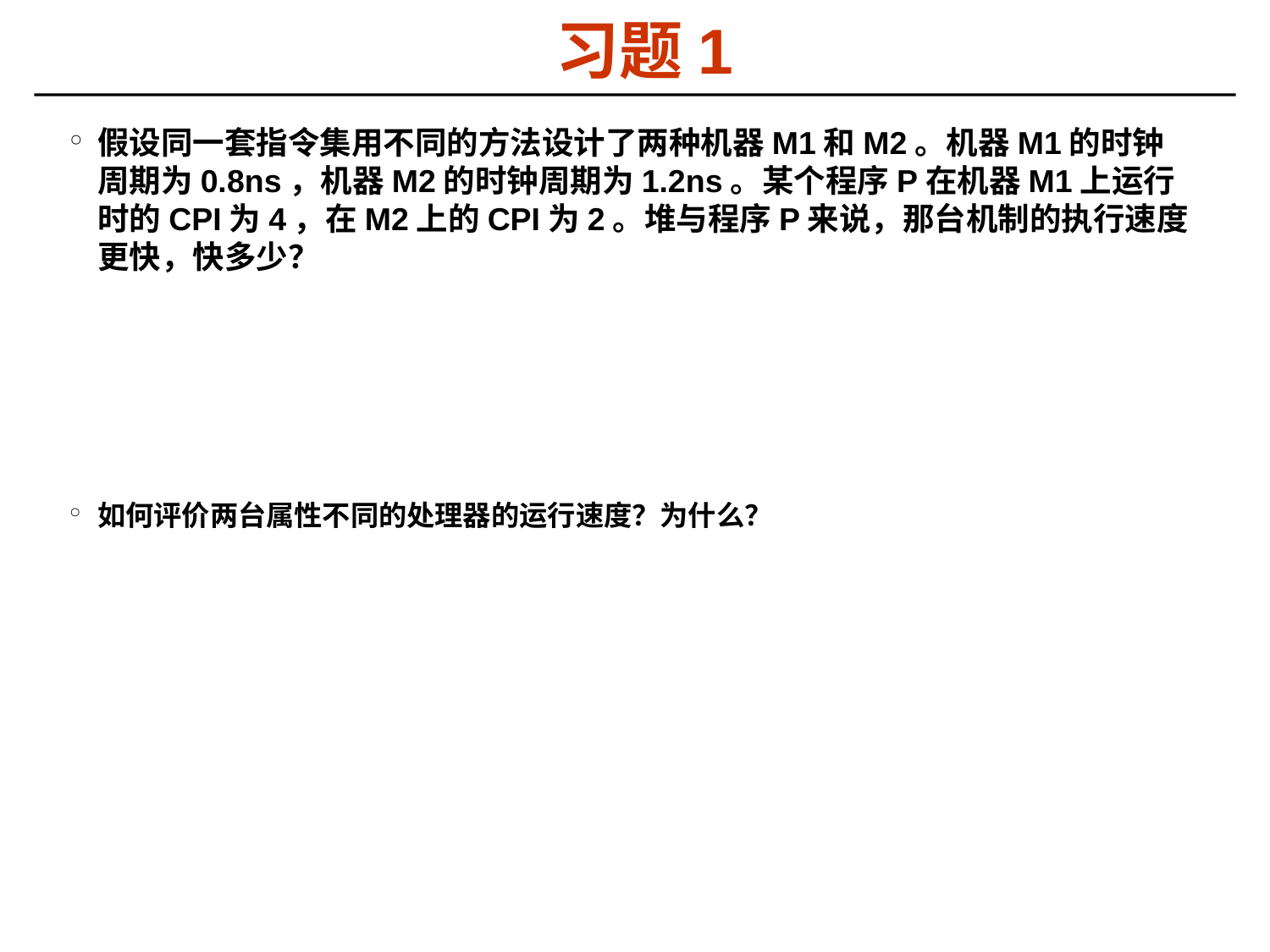

# 习题1
假设同一套指令集用不同的方法设计了两种机器M1和M2。机器M1的时钟周期为0.8ns，机器M2的时钟周期为1.2ns。某个程序P在机器M1上运行时的CPI为4，在M2上的CPI为2。堆与程序P来说，那台机制的执行速度更快，快多少？
如何评价两台属性不同的处理器的运行速度？为什么？